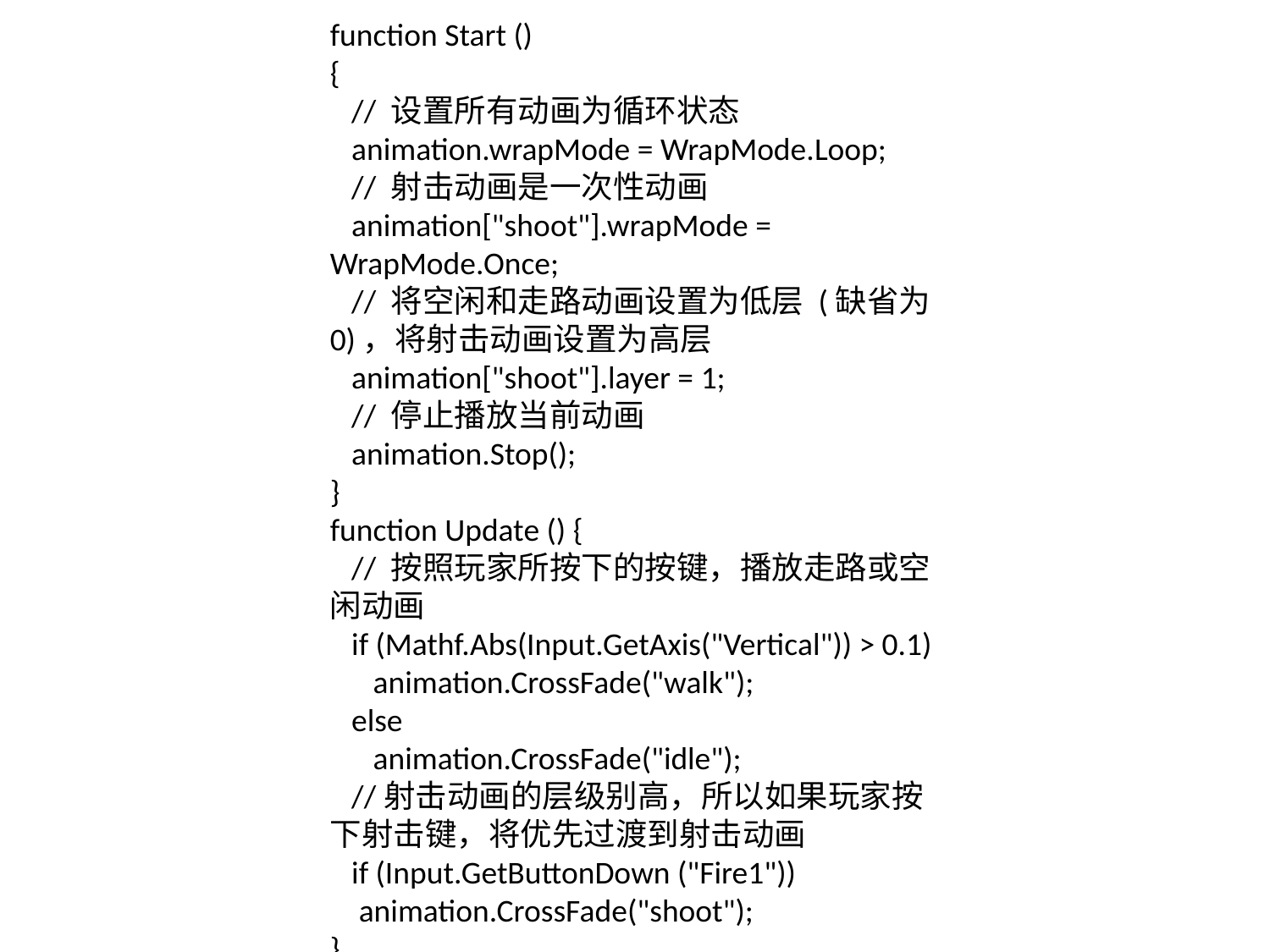

function Start ()
{
   // 设置所有动画为循环状态
   animation.wrapMode = WrapMode.Loop;
   // 射击动画是一次性动画
   animation["shoot"].wrapMode = WrapMode.Once;
   // 将空闲和走路动画设置为低层 (缺省为0)，将射击动画设置为高层
   animation["shoot"].layer = 1;
   // 停止播放当前动画
   animation.Stop();
}
function Update () {
   // 按照玩家所按下的按键，播放走路或空闲动画
   if (Mathf.Abs(Input.GetAxis("Vertical")) > 0.1)
      animation.CrossFade("walk");
   else
      animation.CrossFade("idle");
   //射击动画的层级别高，所以如果玩家按下射击键，将优先过渡到射击动画
   if (Input.GetButtonDown ("Fire1"))
    animation.CrossFade("shoot");
}
#